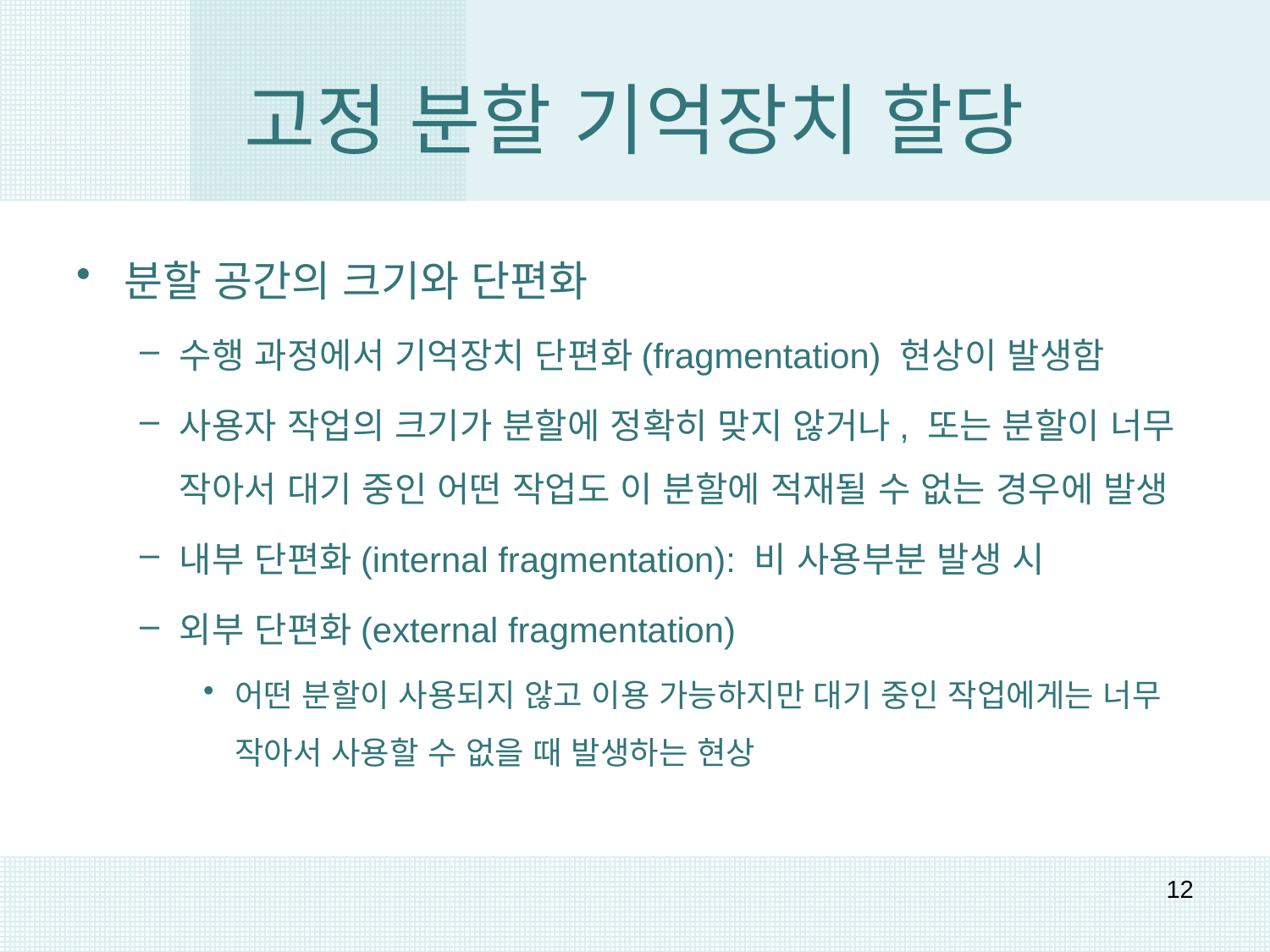

# 고정 분할 기억장치 할당
분할 공간의 크기와 단편화
수행 과정에서 기억장치 단편화(fragmentation) 현상이 발생함
사용자 작업의 크기가 분할에 정확히 맞지 않거나, 또는 분할이 너무 작아서 대기 중인 어떤 작업도 이 분할에 적재될 수 없는 경우에 발생
내부 단편화(internal fragmentation): 비 사용부분 발생 시
외부 단편화(external fragmentation)
어떤 분할이 사용되지 않고 이용 가능하지만 대기 중인 작업에게는 너무 작아서 사용할 수 없을 때 발생하는 현상

12